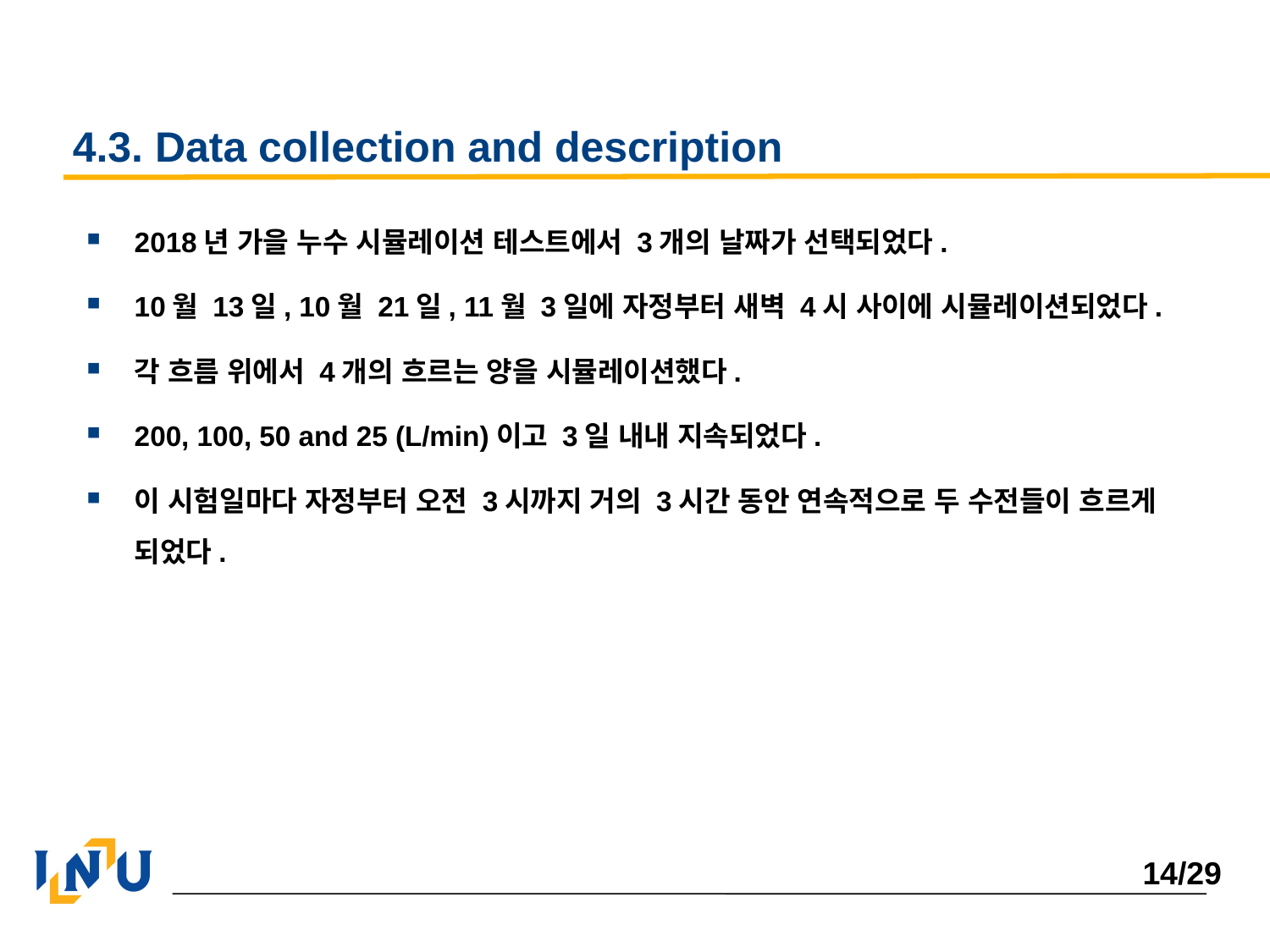

# 4.3. Data collection and description
2018년 가을 누수 시뮬레이션 테스트에서 3개의 날짜가 선택되었다.
10월 13일, 10월 21일, 11월 3일에 자정부터 새벽 4시 사이에 시뮬레이션되었다.
각 흐름 위에서 4개의 흐르는 양을 시뮬레이션했다.
200, 100, 50 and 25 (L/min)이고 3일 내내 지속되었다.
이 시험일마다 자정부터 오전 3시까지 거의 3시간 동안 연속적으로 두 수전들이 흐르게 되었다.